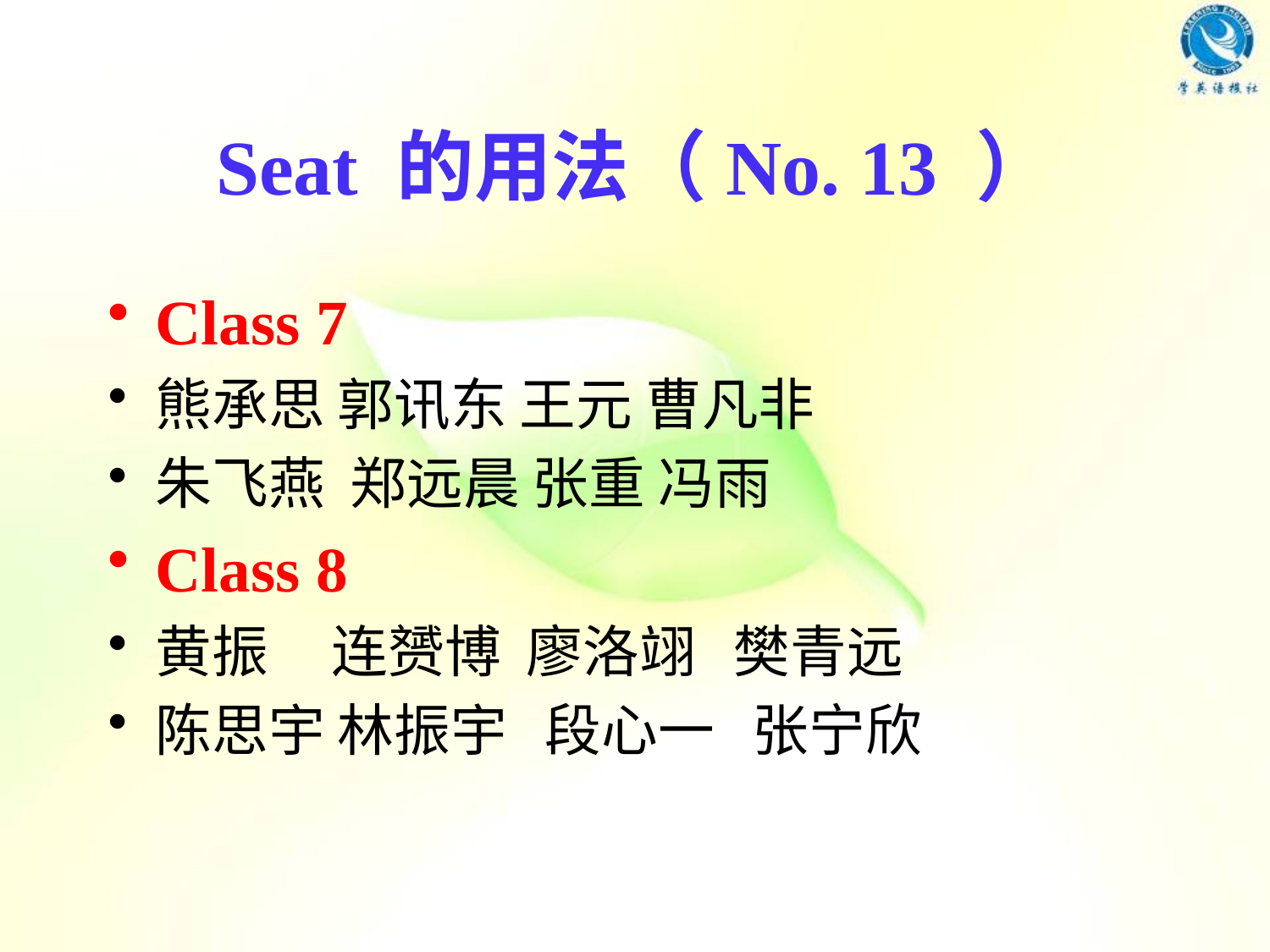

# Seat 的用法（No. 13 ）
Class 7
熊承思 郭讯东 王元 曹凡非
朱飞燕  郑远晨 张重 冯雨
Class 8
黄振     连赟博  廖洛翊   樊青远
陈思宇 林振宇   段心一   张宁欣